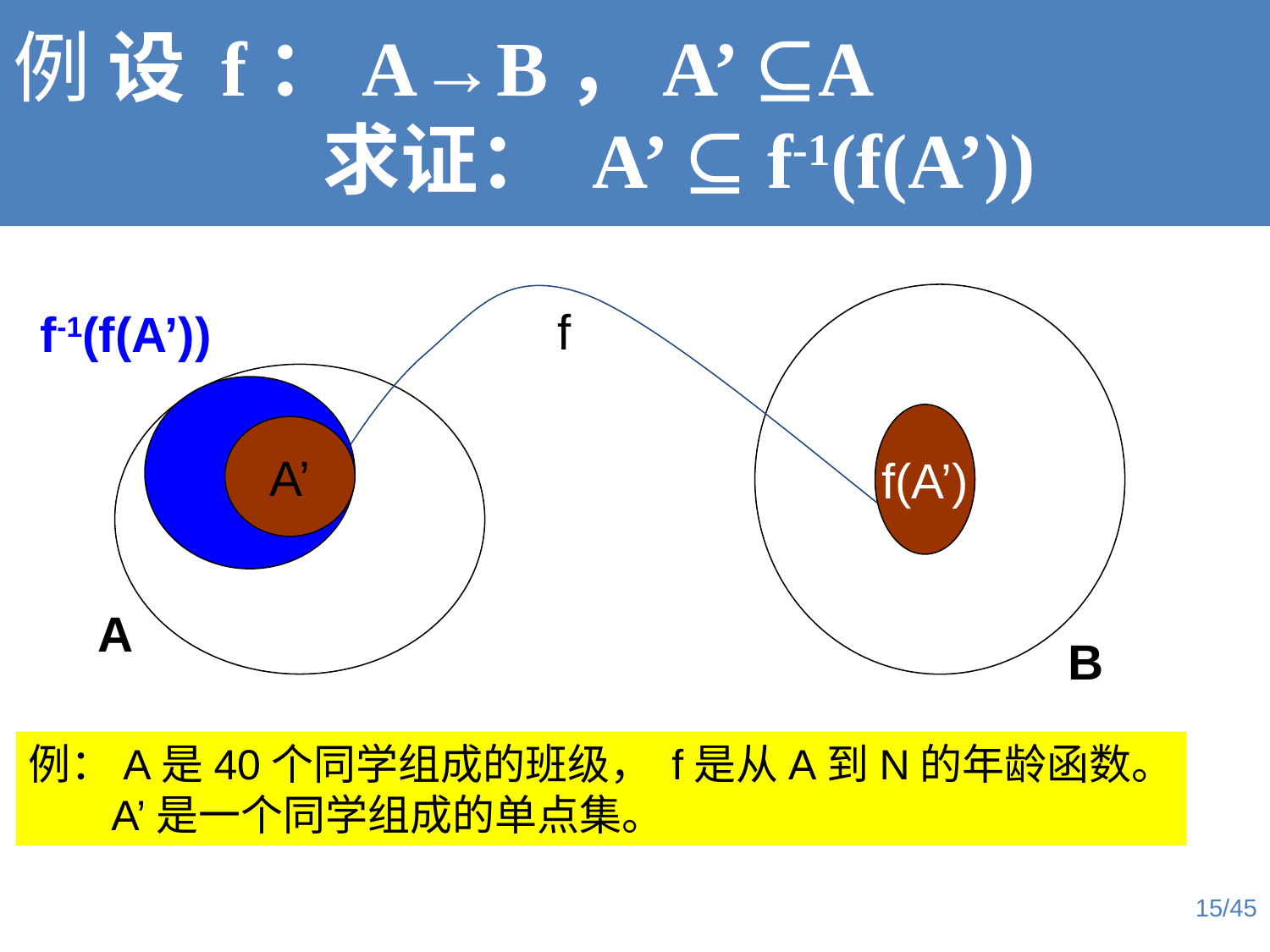

例 设 f：A→B，A’ ⊆A
               求证： A’ ⊆ f-1(f(A’))

f
f-1(f(A’))

f(A’)
A’
A
B
例：A是40个同学组成的班级， f是从A到N的年龄函数。
       A’是一个同学组成的单点集。
15/45